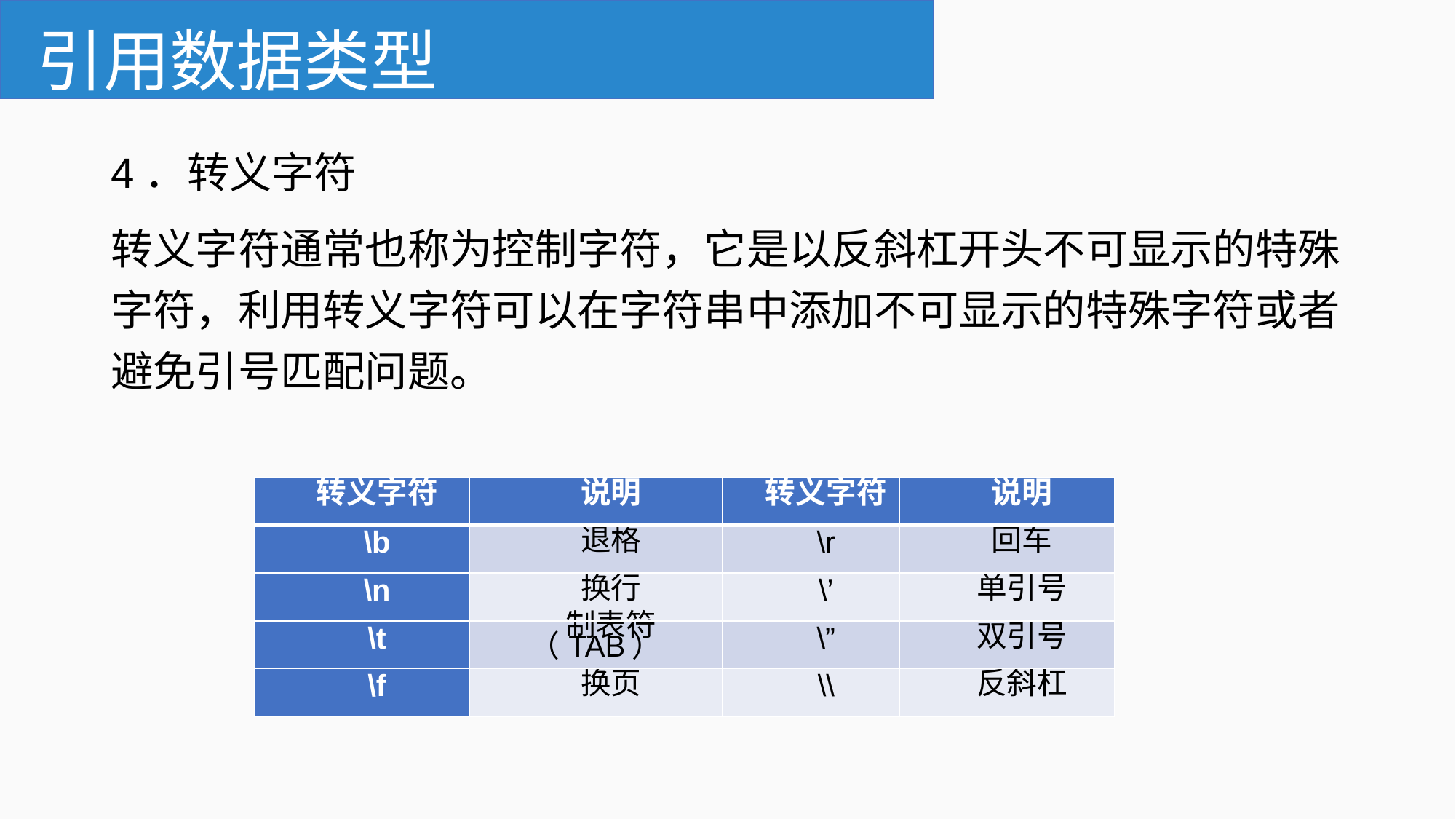

# 引用数据类型
4．转义字符
转义字符通常也称为控制字符，它是以反斜杠开头不可显示的特殊字符，利用转义字符可以在字符串中添加不可显示的特殊字符或者避免引号匹配问题。
| 转义字符 | 说明 | 转义字符 | 说明 |
| --- | --- | --- | --- |
| \b | 退格 | \r | 回车 |
| \n | 换行 | \’ | 单引号 |
| \t | 制表符（TAB） | \” | 双引号 |
| \f | 换页 | \\ | 反斜杠 |